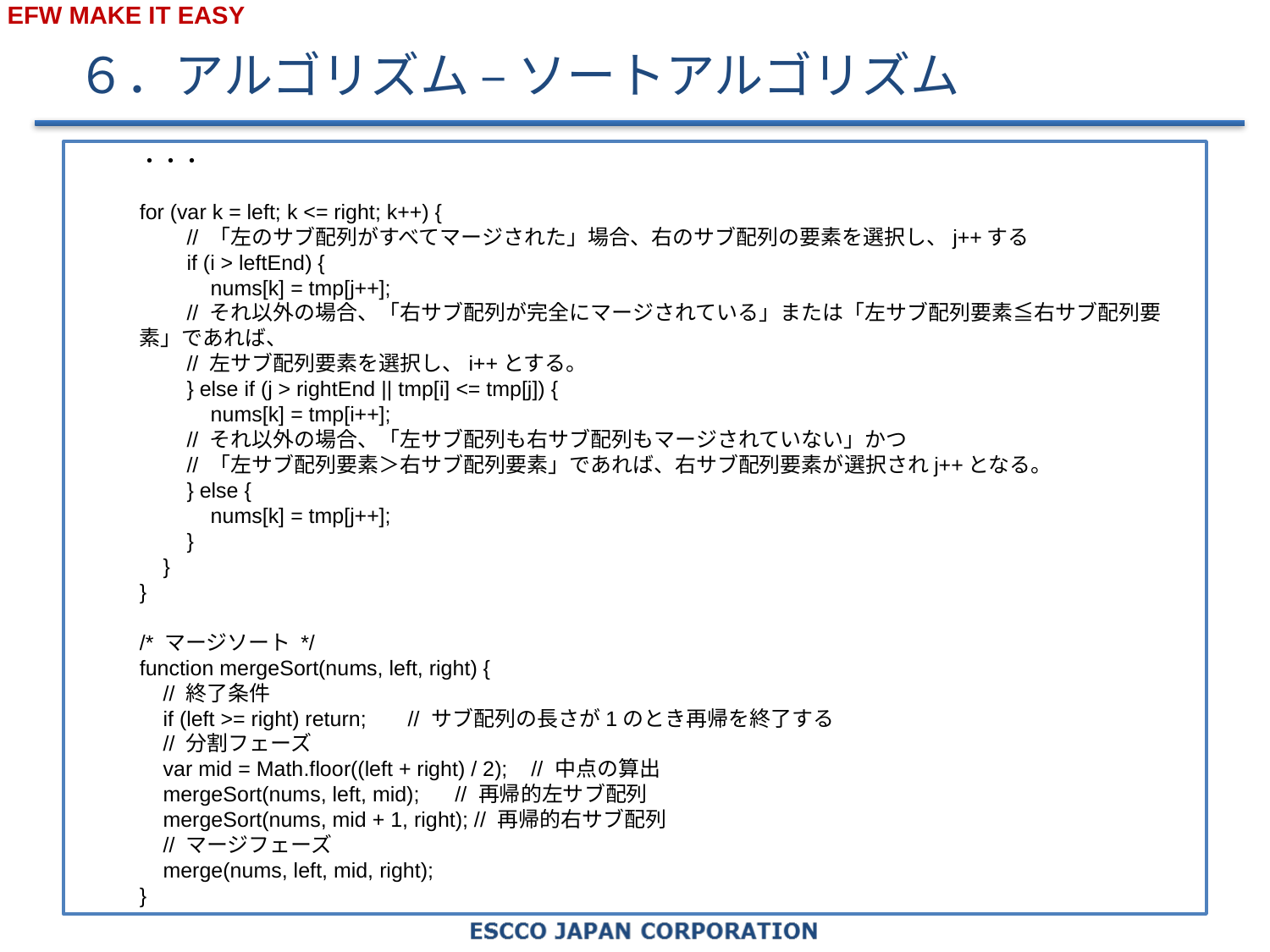

# ６．アルゴリズム – ソートアルゴリズム
・・・

for (var k = left; k <= right; k++) {
        // 「左のサブ配列がすべてマージされた」場合、右のサブ配列の要素を選択し、j++する
        if (i > leftEnd) {
            nums[k] = tmp[j++];
        // それ以外の場合、「右サブ配列が完全にマージされている」または「左サブ配列要素≦右サブ配列要素」であれば、
        // 左サブ配列要素を選択し、i++とする。
        } else if (j > rightEnd || tmp[i] <= tmp[j]) {
            nums[k] = tmp[i++];
        // それ以外の場合、「左サブ配列も右サブ配列もマージされていない」かつ
        // 「左サブ配列要素＞右サブ配列要素」であれば、右サブ配列要素が選択されj++となる。
        } else {
            nums[k] = tmp[j++];
        }
    }
}

/* マージソート */
function mergeSort(nums, left, right) {
    // 終了条件
    if (left >= right) return;       // サブ配列の長さが1のとき再帰を終了する
    // 分割フェーズ
    var mid = Math.floor((left + right) / 2);    // 中点の算出
    mergeSort(nums, left, mid);      // 再帰的左サブ配列
    mergeSort(nums, mid + 1, right); // 再帰的右サブ配列
    // マージフェーズ
    merge(nums, left, mid, right);
}